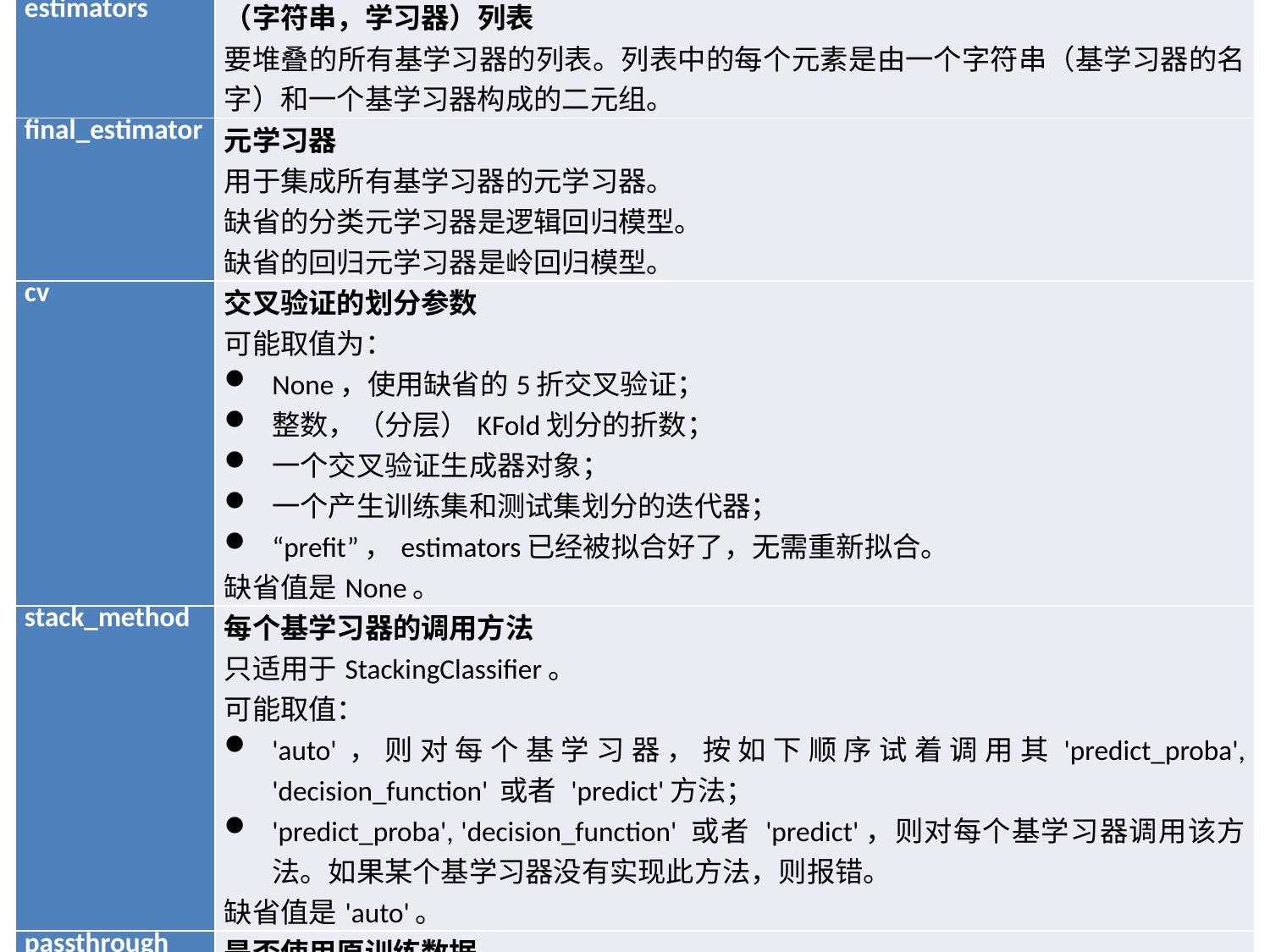

| estimators | （字符串，学习器）列表 要堆叠的所有基学习器的列表。列表中的每个元素是由一个字符串（基学习器的名字）和一个基学习器构成的二元组。 |
| --- | --- |
| final\_estimator | 元学习器 用于集成所有基学习器的元学习器。 缺省的分类元学习器是逻辑回归模型。 缺省的回归元学习器是岭回归模型。 |
| cv | 交叉验证的划分参数 可能取值为： None，使用缺省的5折交叉验证； 整数，（分层）KFold划分的折数； 一个交叉验证生成器对象； 一个产生训练集和测试集划分的迭代器； “prefit”，estimators已经被拟合好了，无需重新拟合。 缺省值是None。 |
| stack\_method | 每个基学习器的调用方法 只适用于StackingClassifier。 可能取值： 'auto'，则对每个基学习器，按如下顺序试着调用其'predict\_proba', 'decision\_function' 或者 'predict'方法； 'predict\_proba', 'decision\_function' 或者 'predict'，则对每个基学习器调用该方法。如果某个基学习器没有实现此方法，则报错。 缺省值是'auto'。 |
| passthrough | 是否使用原训练数据 如果是False，则只使用基学习器的预测值来训练元学习器；如果是True，则使用基学习器的预测值以及原训练数据来训练元学习器。 缺省值是False。 |